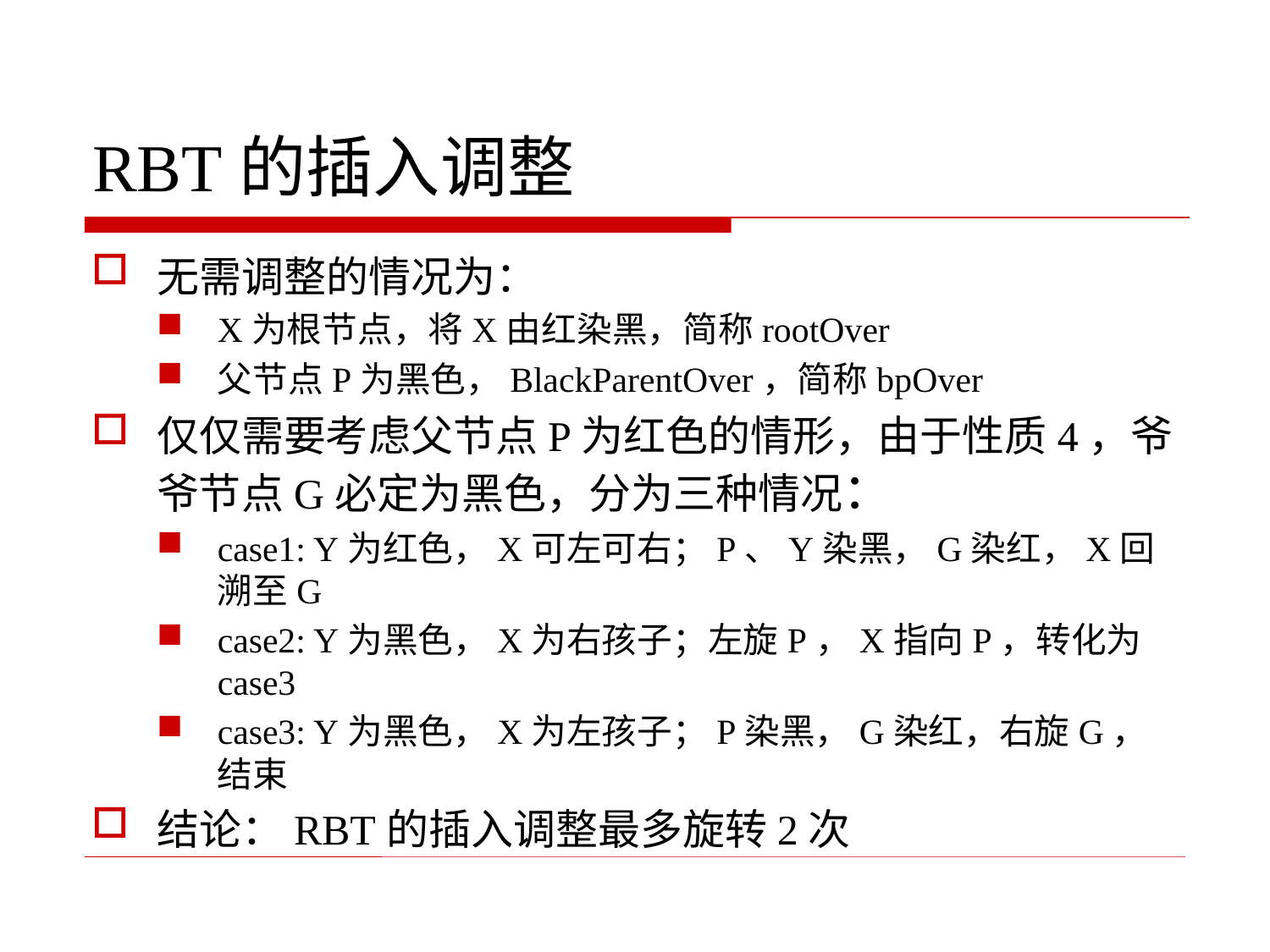

# RBT的插入调整
无需调整的情况为：
X为根节点，将X由红染黑，简称rootOver
父节点P为黑色，BlackParentOver，简称bpOver
仅仅需要考虑父节点P为红色的情形，由于性质4，爷爷节点G必定为黑色，分为三种情况：
case1: Y为红色，X可左可右；P、Y染黑，G染红，X回溯至G
case2: Y为黑色，X为右孩子；左旋P，X指向P，转化为case3
case3: Y为黑色，X为左孩子；P染黑，G染红，右旋G，结束
结论：RBT的插入调整最多旋转2次